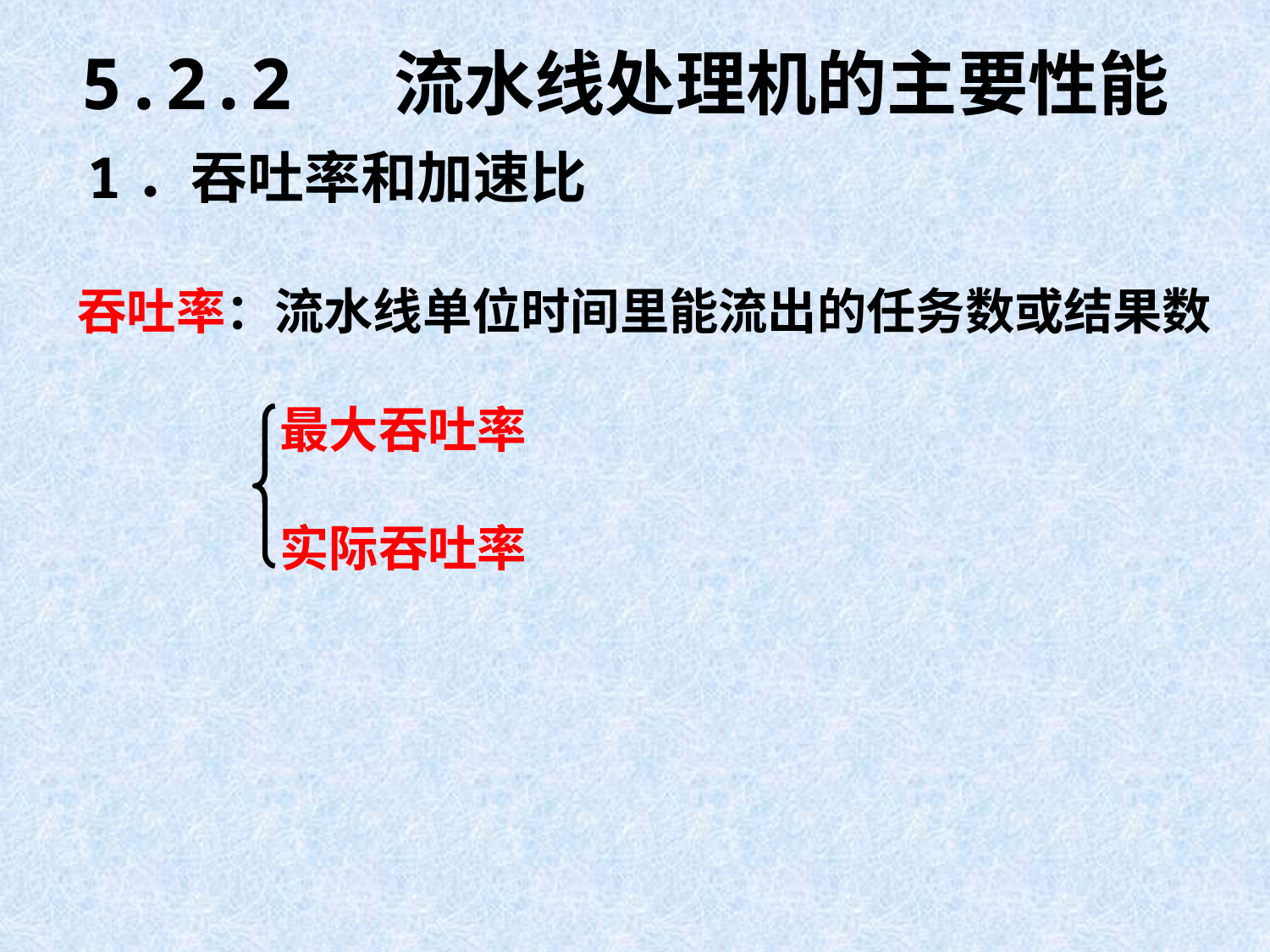

5.2.2  流水线处理机的主要性能
1．吞吐率和加速比
吞吐率：流水线单位时间里能流出的任务数或结果数

                 最大吞吐率

                 实际吞吐率